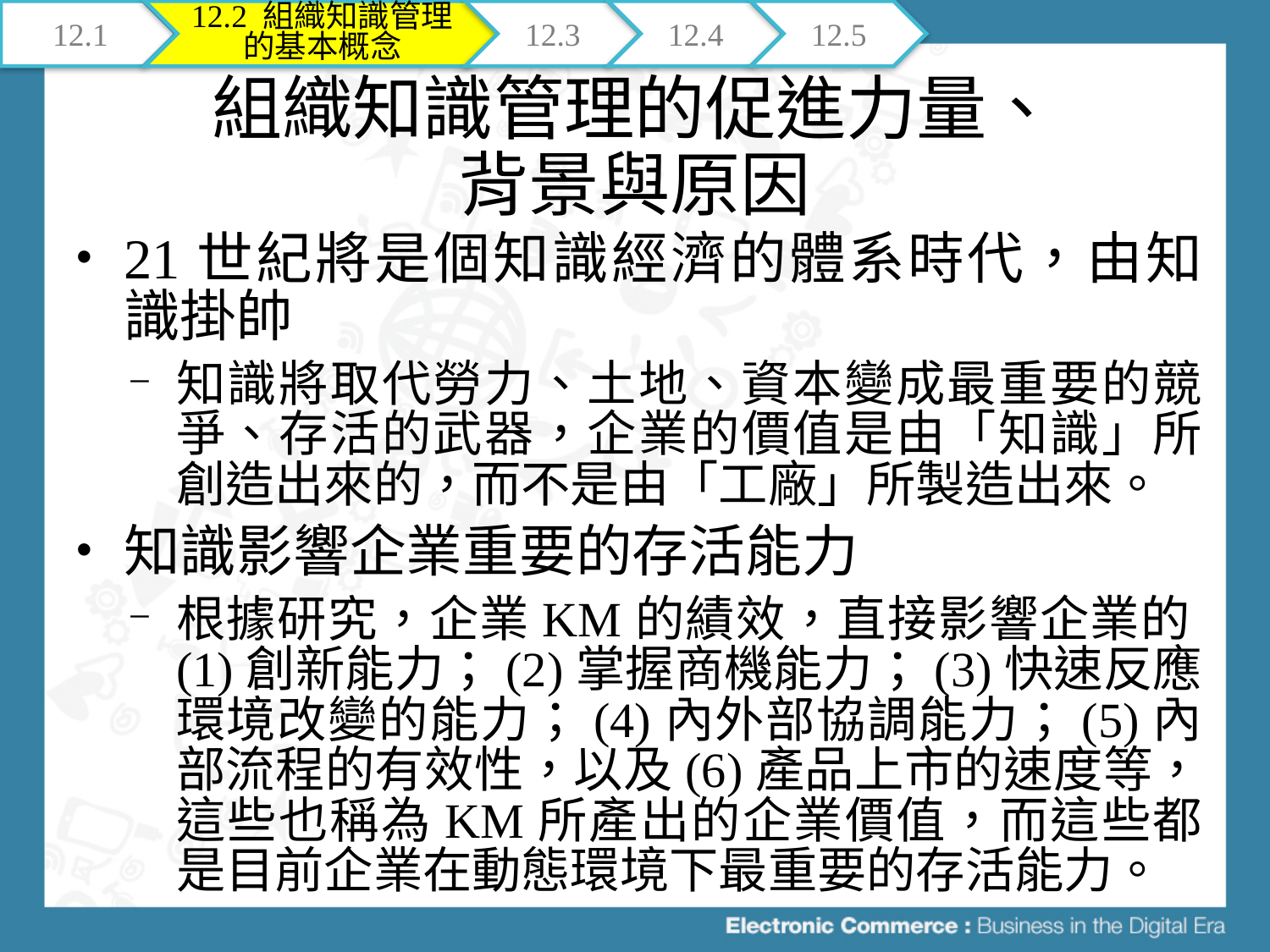

12.1
12.2 組織知識管理的基本概念
12.3
12.4
12.5
# 組織知識管理的促進力量、 背景與原因
21世紀將是個知識經濟的體系時代，由知識掛帥
知識將取代勞力、土地、資本變成最重要的競爭、存活的武器，企業的價值是由「知識」所創造出來的，而不是由「工廠」所製造出來。
知識影響企業重要的存活能力
根據研究，企業KM的績效，直接影響企業的(1)創新能力；(2)掌握商機能力；(3)快速反應環境改變的能力；(4)內外部協調能力；(5)內部流程的有效性，以及(6)產品上市的速度等，這些也稱為KM所產出的企業價值，而這些都是目前企業在動態環境下最重要的存活能力。